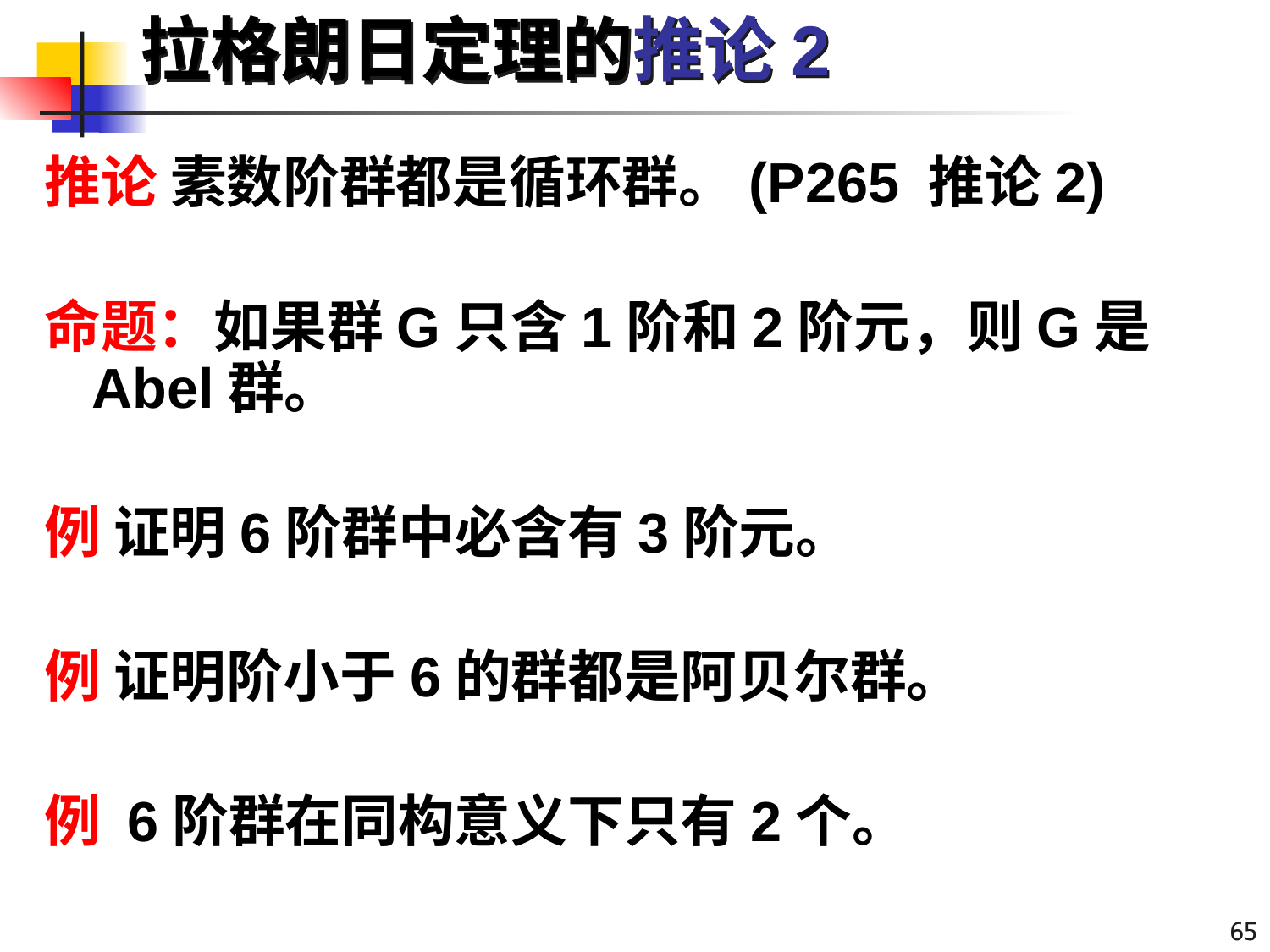

# 拉格朗日定理的推论2
推论 素数阶群都是循环群。(P265 推论2)

命题：如果群G只含1阶和2阶元，则G是Abel群。

例 证明6阶群中必含有3阶元。

例 证明阶小于6的群都是阿贝尔群。

例 6阶群在同构意义下只有2个。
65